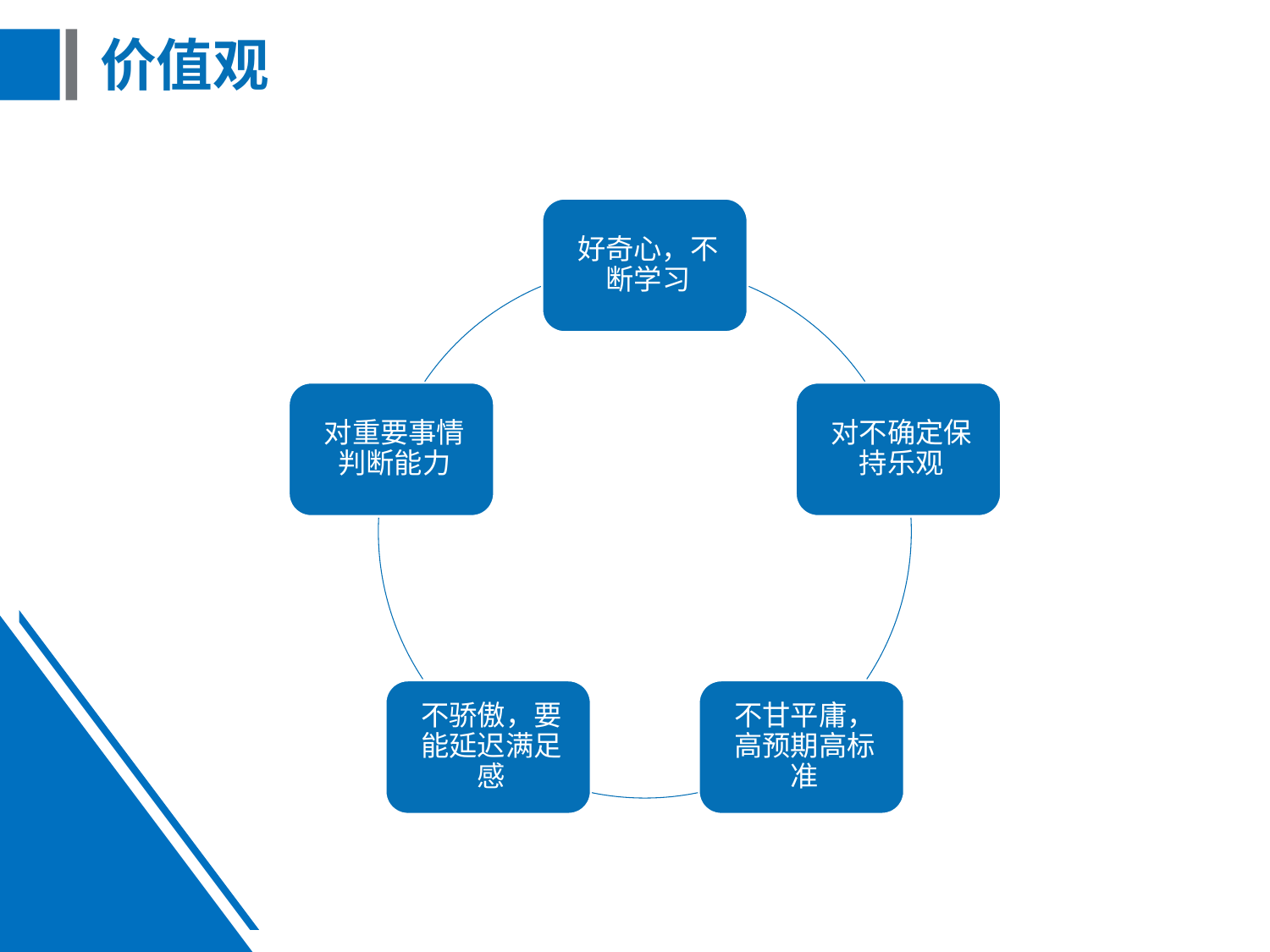

# 价值观
好奇心，不断学习
对不确定保持乐观
不甘平庸，高预期高标准
不骄傲，要能延迟满足感
对重要事情判断能力